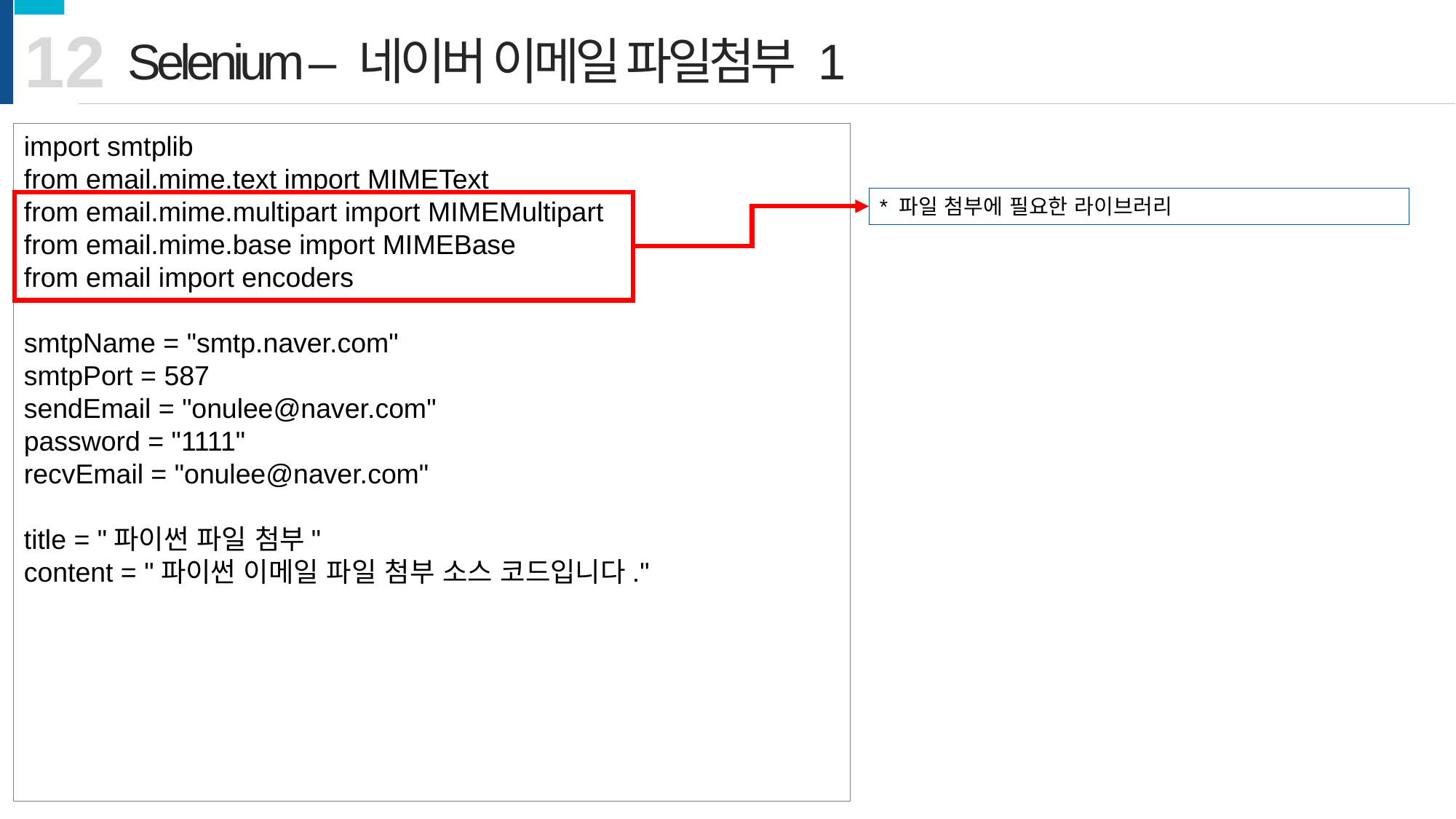

12
Selenium – 네이버 이메일 파일첨부 1
import smtplib
from email.mime.text import MIMEText
from email.mime.multipart import MIMEMultipart
from email.mime.base import MIMEBase
from email import encoders
smtpName = "smtp.naver.com"
smtpPort = 587
sendEmail = "onulee@naver.com"
password = "1111"
recvEmail = "onulee@naver.com"
title = "파이썬 파일 첨부"
content = "파이썬 이메일 파일 첨부 소스 코드입니다."
* 파일 첨부에 필요한 라이브러리